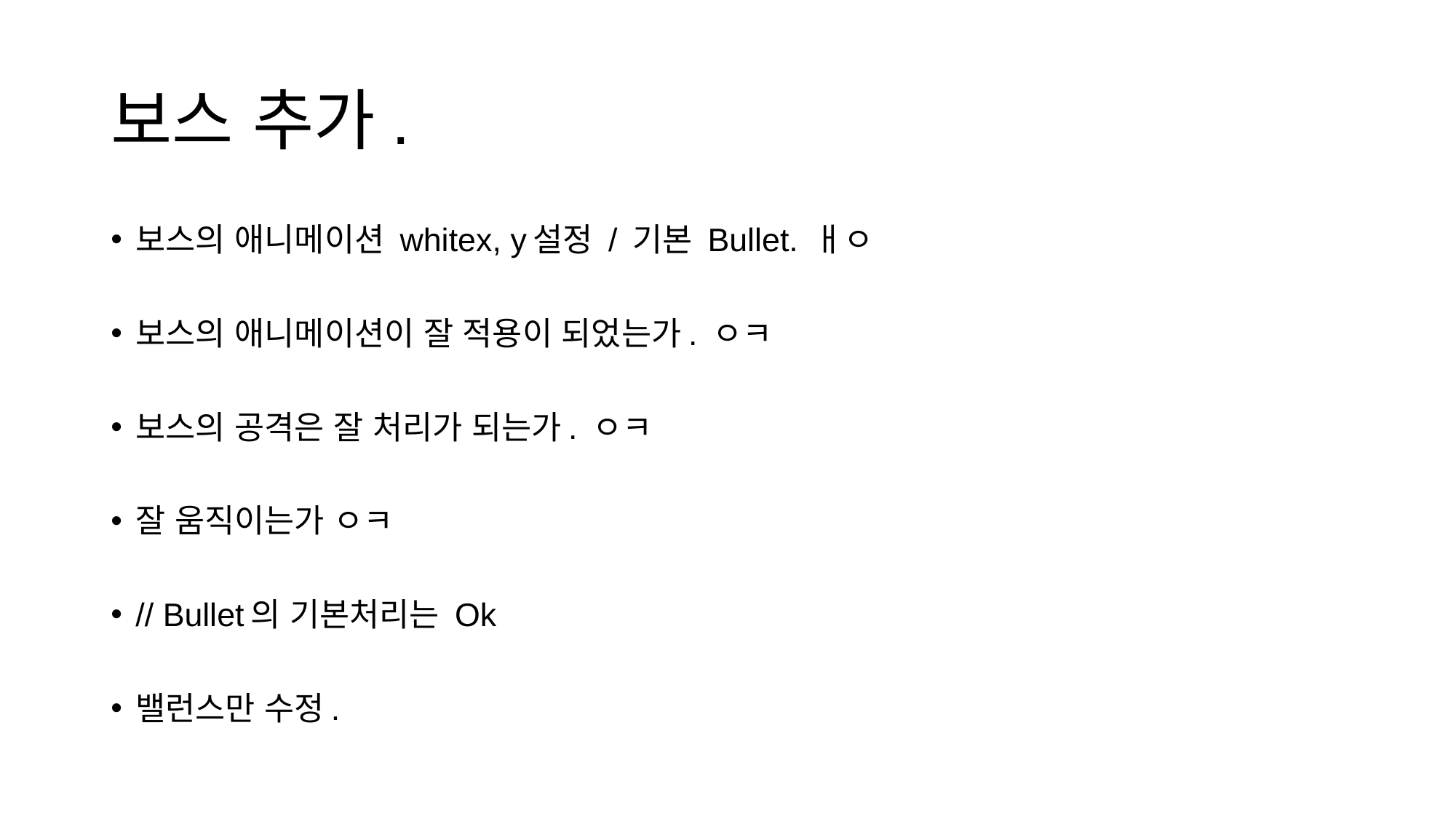

# 보스 추가.
보스의 애니메이션 whitex, y설정 / 기본 Bullet. ㅐㅇ

보스의 애니메이션이 잘 적용이 되었는가. ㅇㅋ

보스의 공격은 잘 처리가 되는가. ㅇㅋ

잘 움직이는가 ㅇㅋ

// Bullet의 기본처리는 Ok

밸런스만 수정.